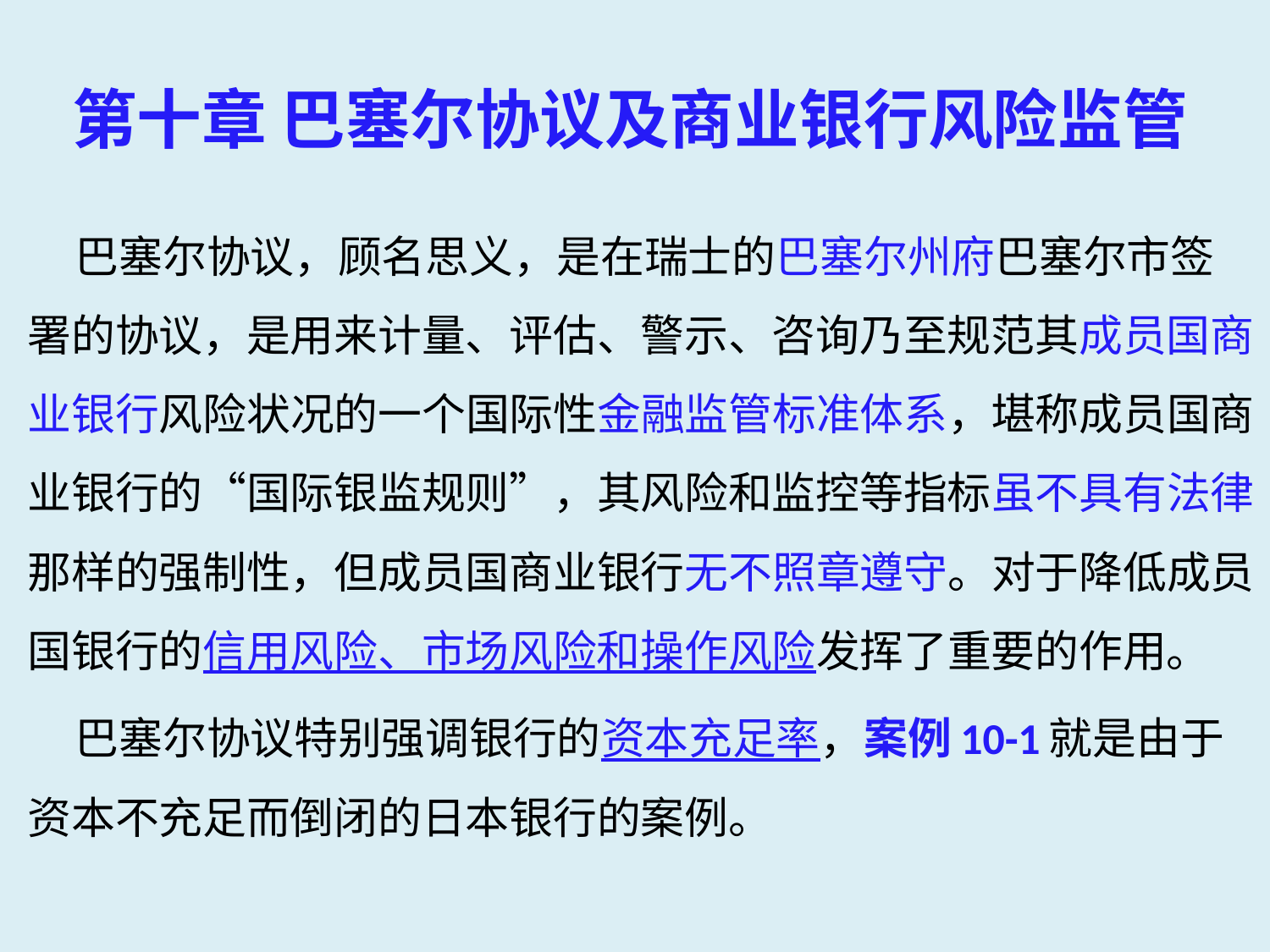

# 第十章 巴塞尔协议及商业银行风险监管
    巴塞尔协议，顾名思义，是在瑞士的巴塞尔州府巴塞尔市签署的协议，是用来计量、评估、警示、咨询乃至规范其成员国商业银行风险状况的一个国际性金融监管标准体系，堪称成员国商业银行的“国际银监规则”，其风险和监控等指标虽不具有法律那样的强制性，但成员国商业银行无不照章遵守。对于降低成员国银行的信用风险、市场风险和操作风险发挥了重要的作用。
    巴塞尔协议特别强调银行的资本充足率，案例10-1就是由于资本不充足而倒闭的日本银行的案例。
3